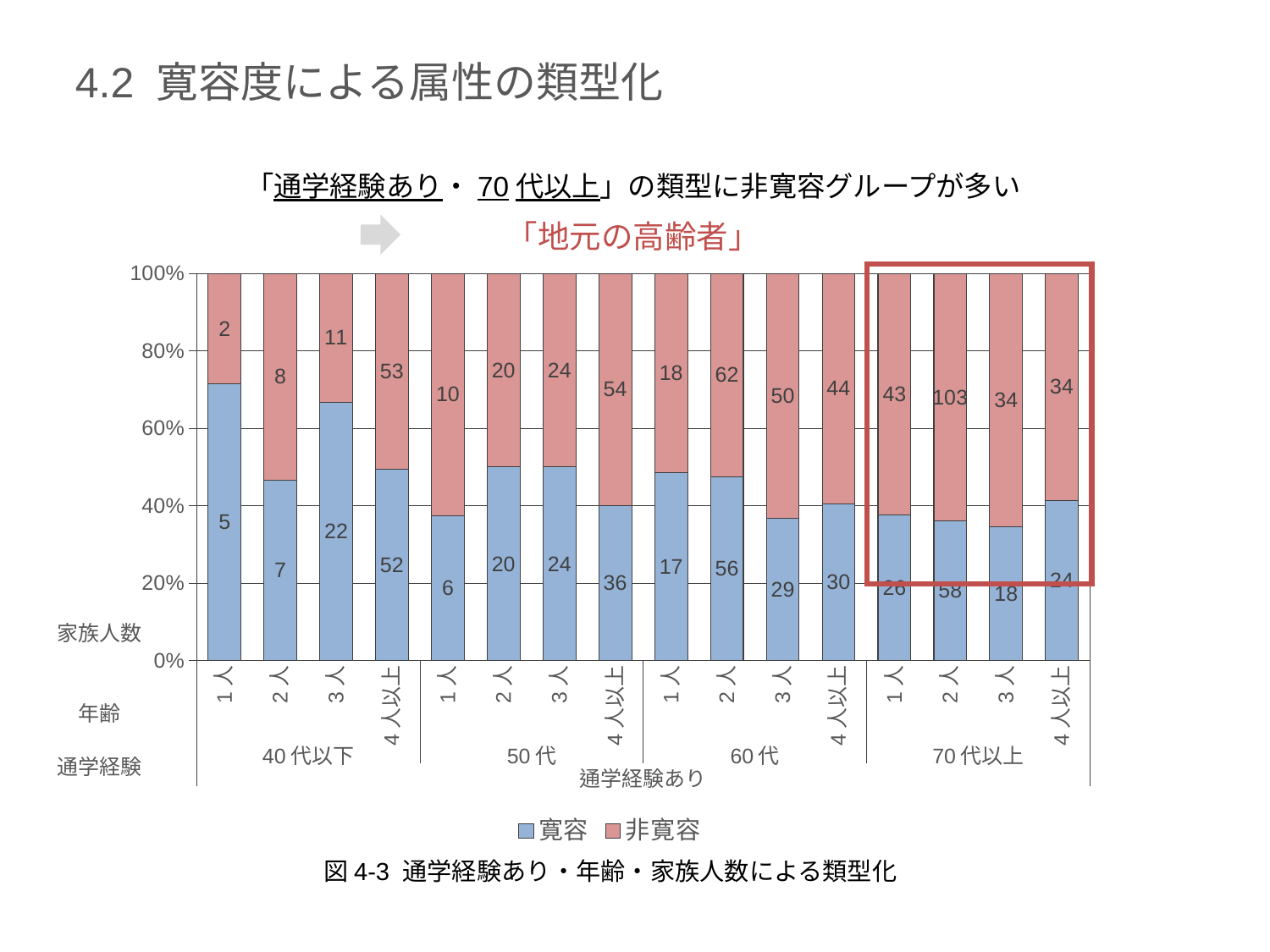

# 4.2 寛容度による属性の類型化
「通学経験あり・70代以上」の類型に非寛容グループが多い
「地元の高齢者」

### Chart

| Category | 寛容 | 非寛容 |
|---|---|---|
| 1人 | 5.0 | 2.0 |
| 2人 | 7.0 | 8.0 |
| 3人 | 22.0 | 11.0 |
| 4人以上 | 52.0 | 53.0 |
| 1人 | 6.0 | 10.0 |
| 2人 | 20.0 | 20.0 |
| 3人 | 24.0 | 24.0 |
| 4人以上 | 36.0 | 54.0 |
| 1人 | 17.0 | 18.0 |
| 2人 | 56.0 | 62.0 |
| 3人 | 29.0 | 50.0 |
| 4人以上 | 30.0 | 44.0 |
| 1人 | 26.0 | 43.0 |
| 2人 | 58.0 | 103.0 |
| 3人 | 18.0 | 34.0 |
| 4人以上 | 24.0 | 34.0 |
家族人数
年齢
通学経験
図4-3 通学経験あり・年齢・家族人数による類型化